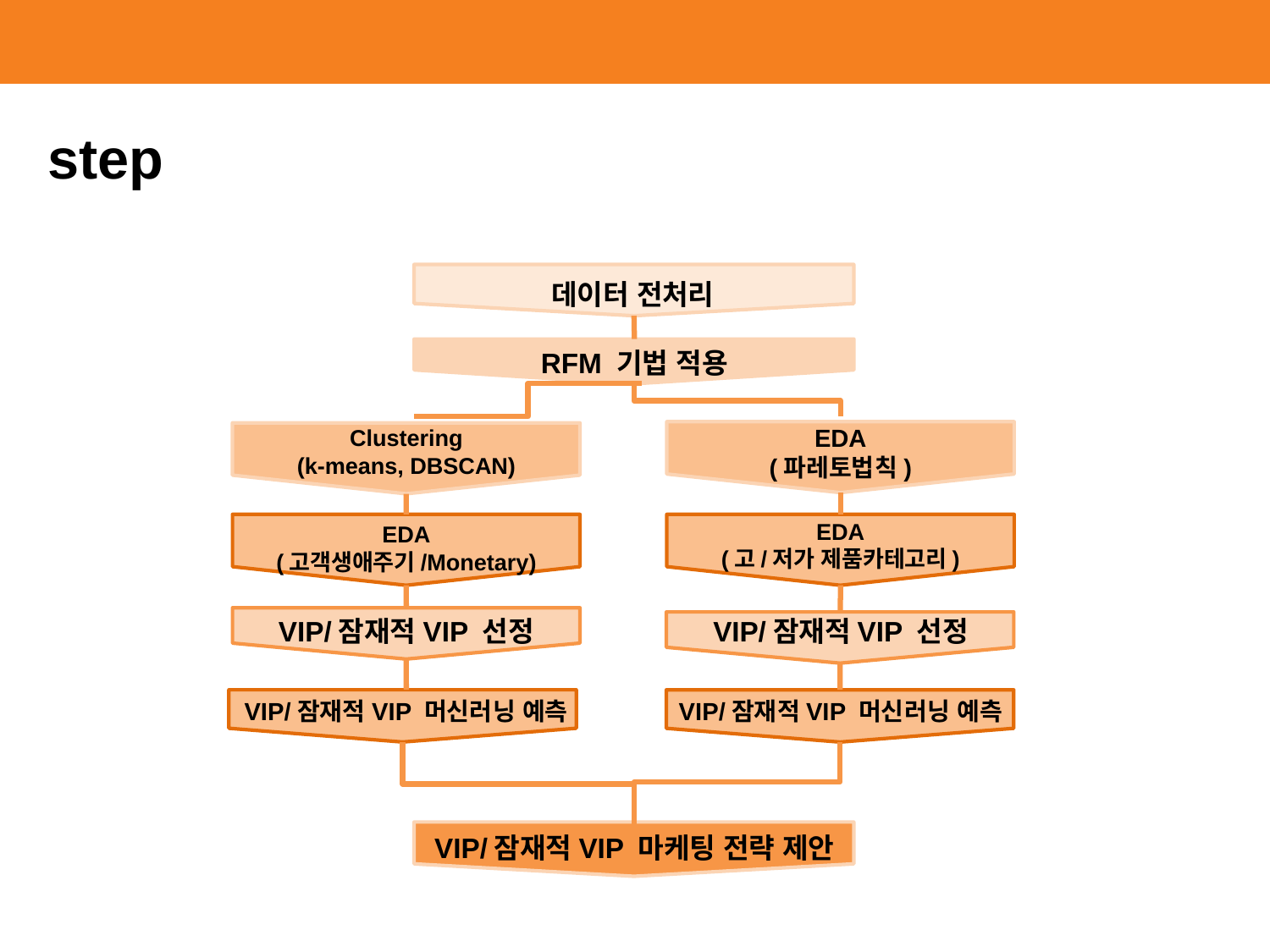

step

데이터 전처리

RFM 기법 적용

EDA
(파레토법칙)

Clustering
(k-means, DBSCAN)

EDA
(고/저가 제품카테고리)
EDA
(고객생애주기/Monetary)

VIP/잠재적VIP 선정

VIP/잠재적VIP 선정

VIP/잠재적VIP 머신러닝 예측
VIP/잠재적VIP 머신러닝 예측

VIP/잠재적VIP 마케팅 전략 제안